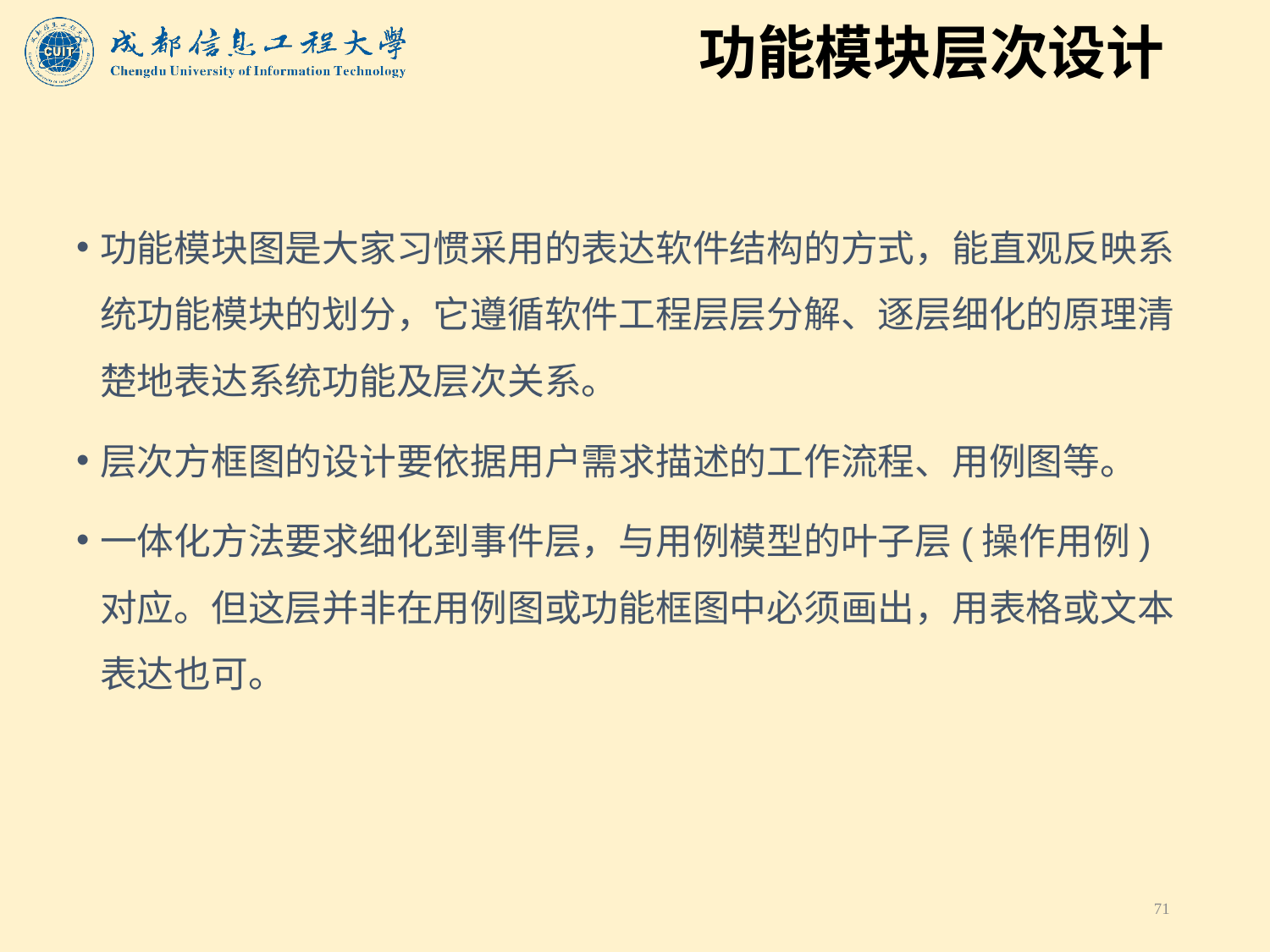

# 功能模块层次设计
功能模块图是大家习惯采用的表达软件结构的方式，能直观反映系统功能模块的划分，它遵循软件工程层层分解、逐层细化的原理清楚地表达系统功能及层次关系。
层次方框图的设计要依据用户需求描述的工作流程、用例图等。
一体化方法要求细化到事件层，与用例模型的叶子层(操作用例)对应。但这层并非在用例图或功能框图中必须画出，用表格或文本表达也可。

71